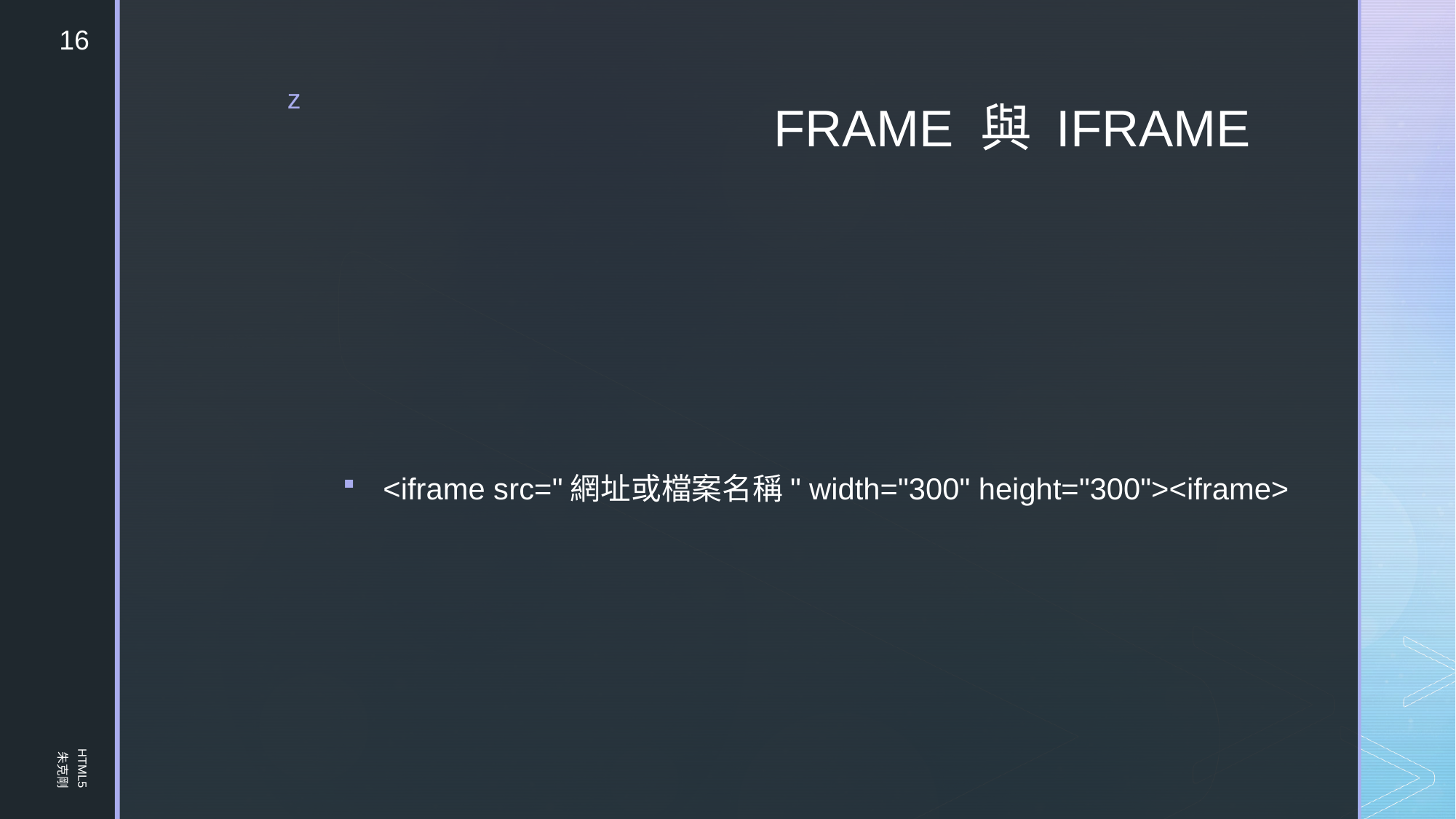

16
# FRAME 與 IFRAME
<iframe src="網址或檔案名稱" width="300" height="300"><iframe>
HTML5
朱克剛